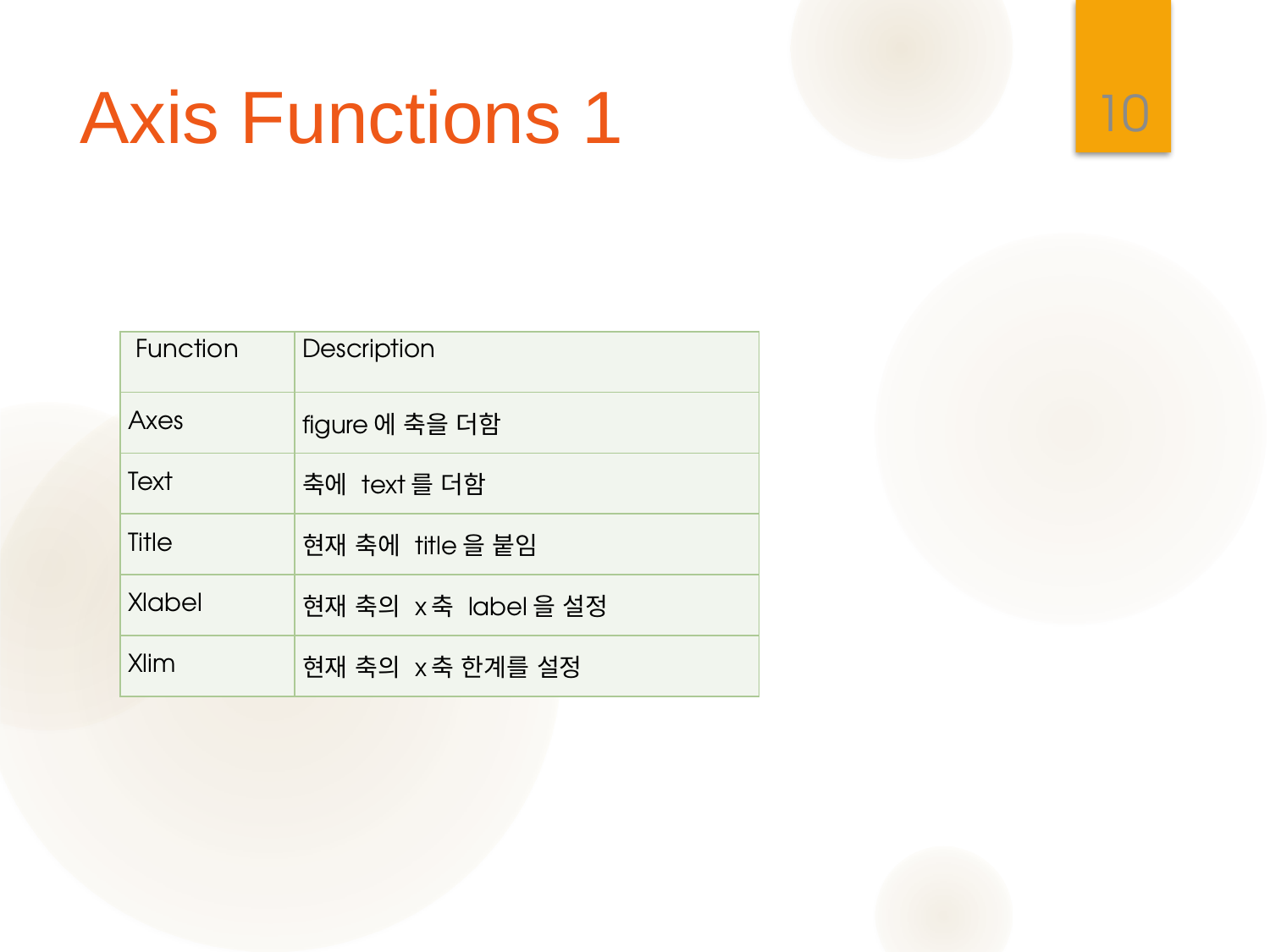

10
# Axis Functions 1
| Function | Description |
| --- | --- |
| Axes | figure에 축을 더함 |
| Text | 축에 text를 더함 |
| Title | 현재 축에 title을 붙임 |
| Xlabel | 현재 축의 x축 label을 설정 |
| Xlim | 현재 축의 x축 한계를 설정 |